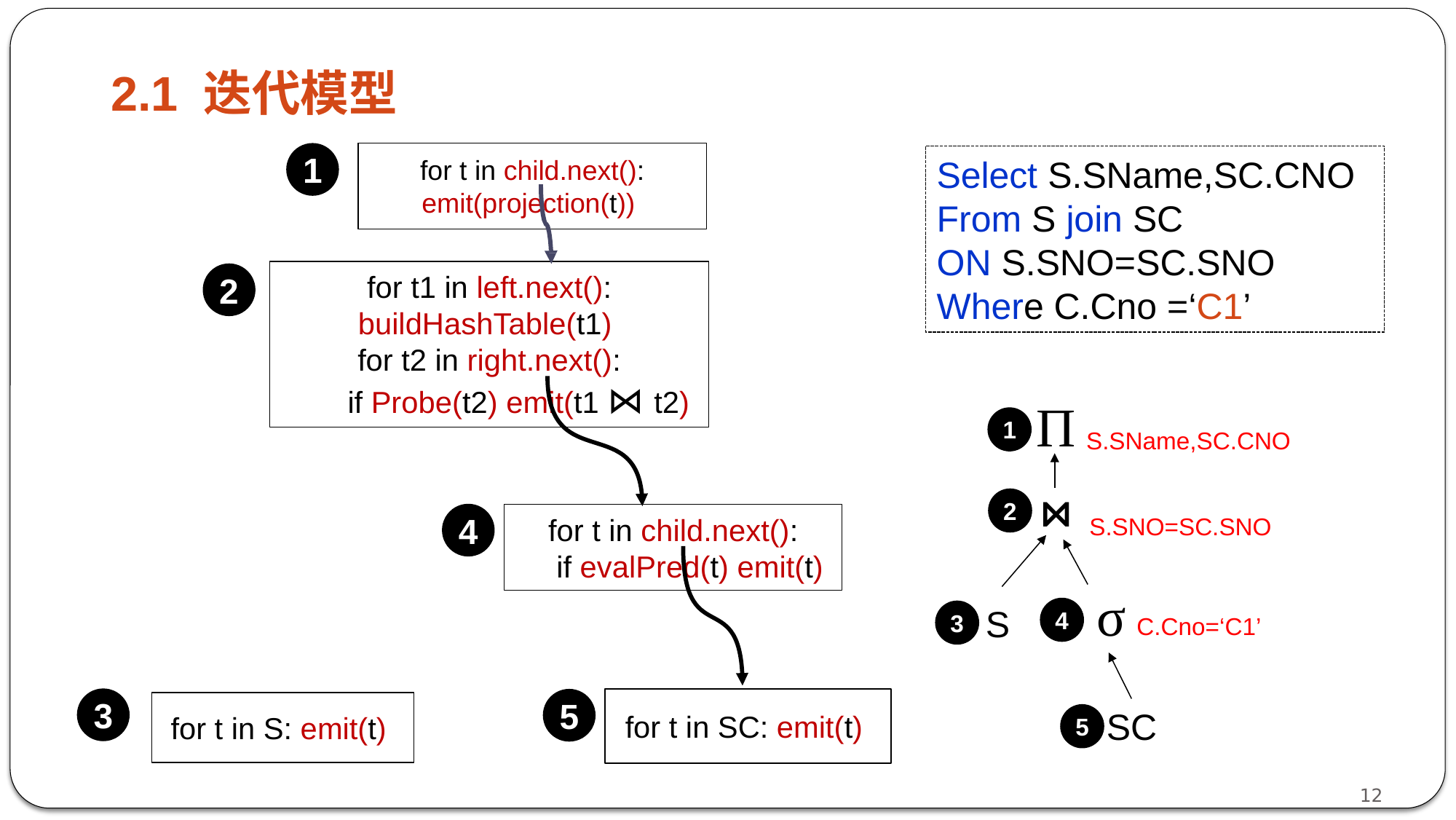

2.1 迭代模型
for t in child.next():
emit(projection(t))
1
Select S.SName,SC.CNO
From S join SC
ON S.SNO=SC.SNO
Where C.Cno =‘C1’

for t1 in left.next():
buildHashTable(t1)
for t2 in right.next():
        if Probe(t2) emit(t1 ⋈ t2)
2
Π
1
S.SName,SC.CNO
⋈
2
4
for t in child.next():
     if evalPred(t) emit(t)
S.SNO=SC.SNO
σ

S

4
3
C.Cno=‘C1’

3
for t in SC: emit(t)
5
for t in S: emit(t)
SC
5
12